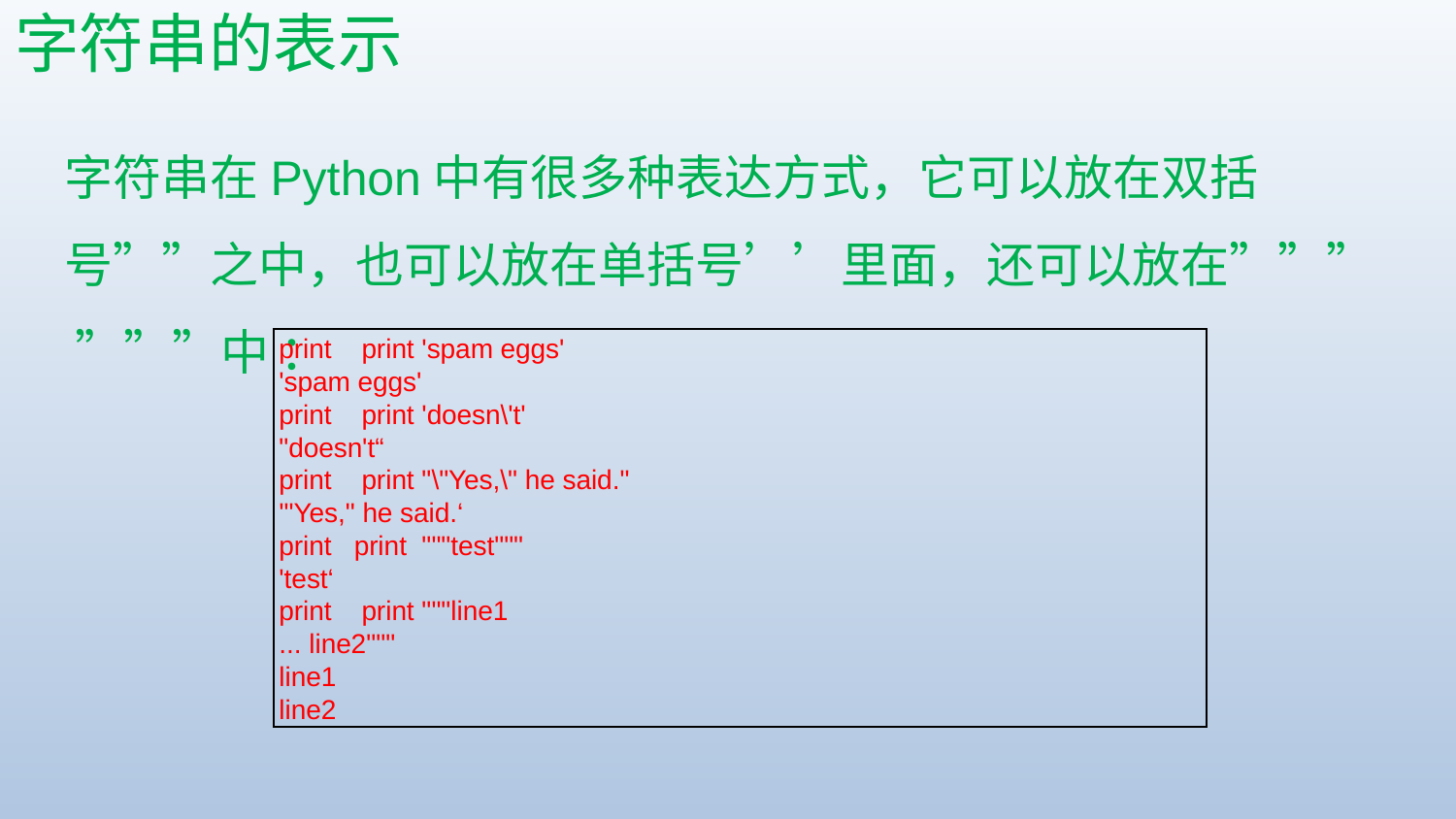

# 字符串的表示
字符串在Python中有很多种表达方式，它可以放在双括号””之中，也可以放在单括号’’里面，还可以放在””” ”””中 ：

print    print 'spam eggs'
'spam eggs'
print    print 'doesn\'t'
"doesn't“
print    print "\"Yes,\" he said."
'"Yes," he said.‘
print   print  """test"""
'test‘
print    print """line1
... line2"""
line1
line2